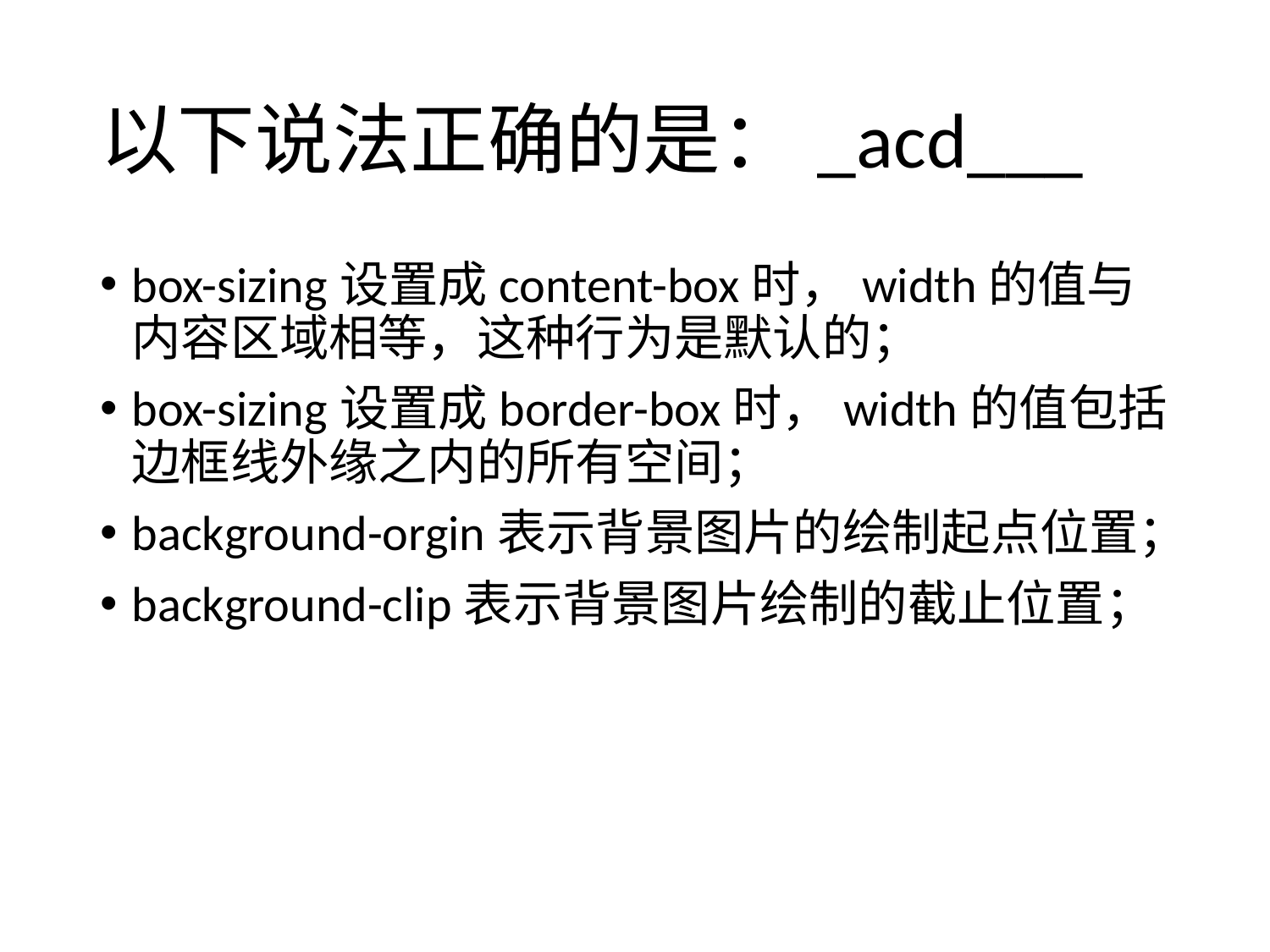

# 以下说法正确的是：_acd___
box-sizing设置成content-box时，width的值与内容区域相等，这种行为是默认的；
box-sizing设置成border-box时，width的值包括边框线外缘之内的所有空间；
background-orgin表示背景图片的绘制起点位置；
background-clip表示背景图片绘制的截止位置；